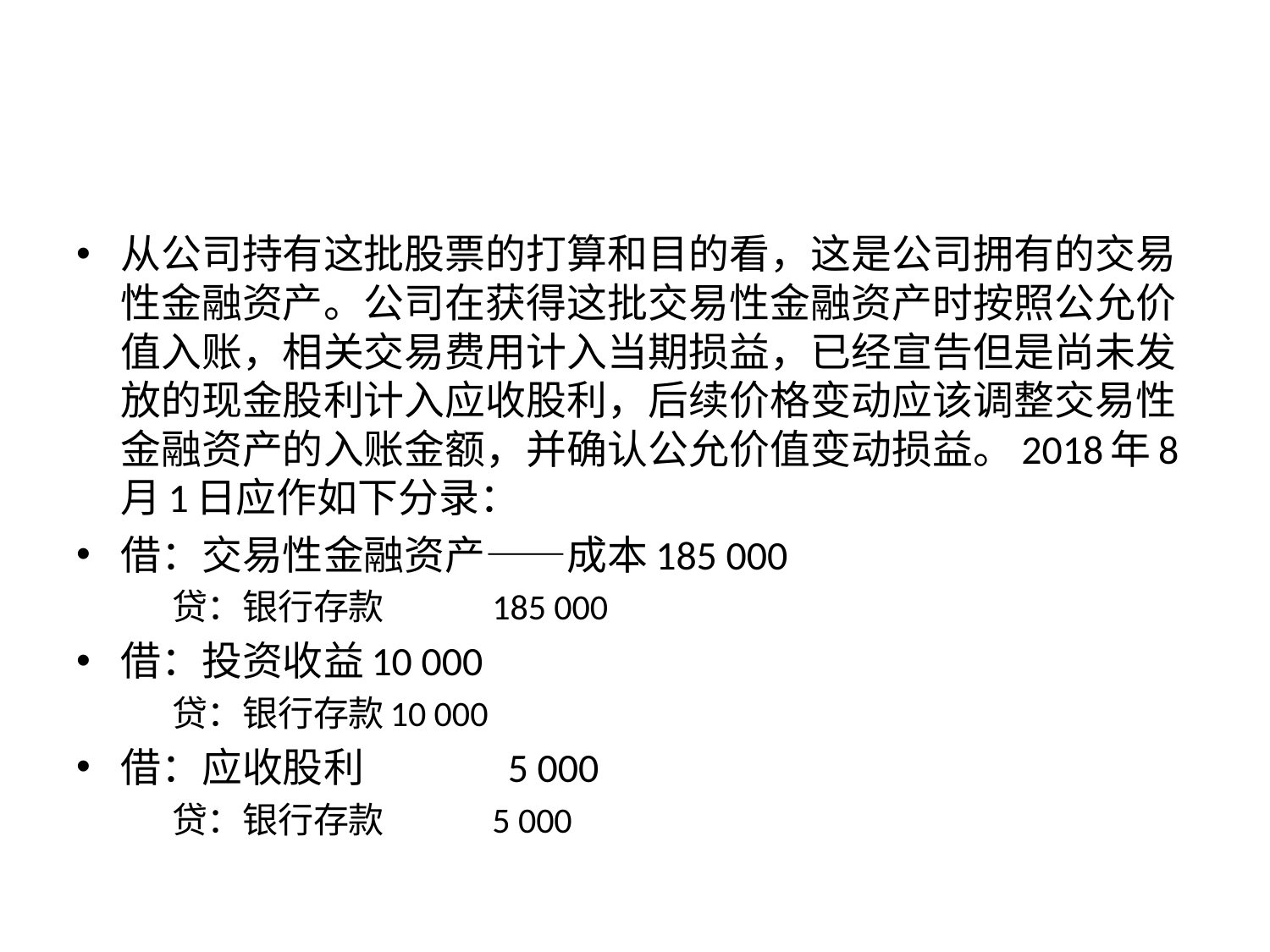

#
从公司持有这批股票的打算和目的看，这是公司拥有的交易性金融资产。公司在获得这批交易性金融资产时按照公允价值入账，相关交易费用计入当期损益，已经宣告但是尚未发放的现金股利计入应收股利，后续价格变动应该调整交易性金融资产的入账金额，并确认公允价值变动损益。2018年8月1日应作如下分录：
借：交易性金融资产——成本185 000
	贷：银行存款             185 000
借：投资收益10 000
	贷：银行存款10 000
借：应收股利               5 000
	贷：银行存款             5 000